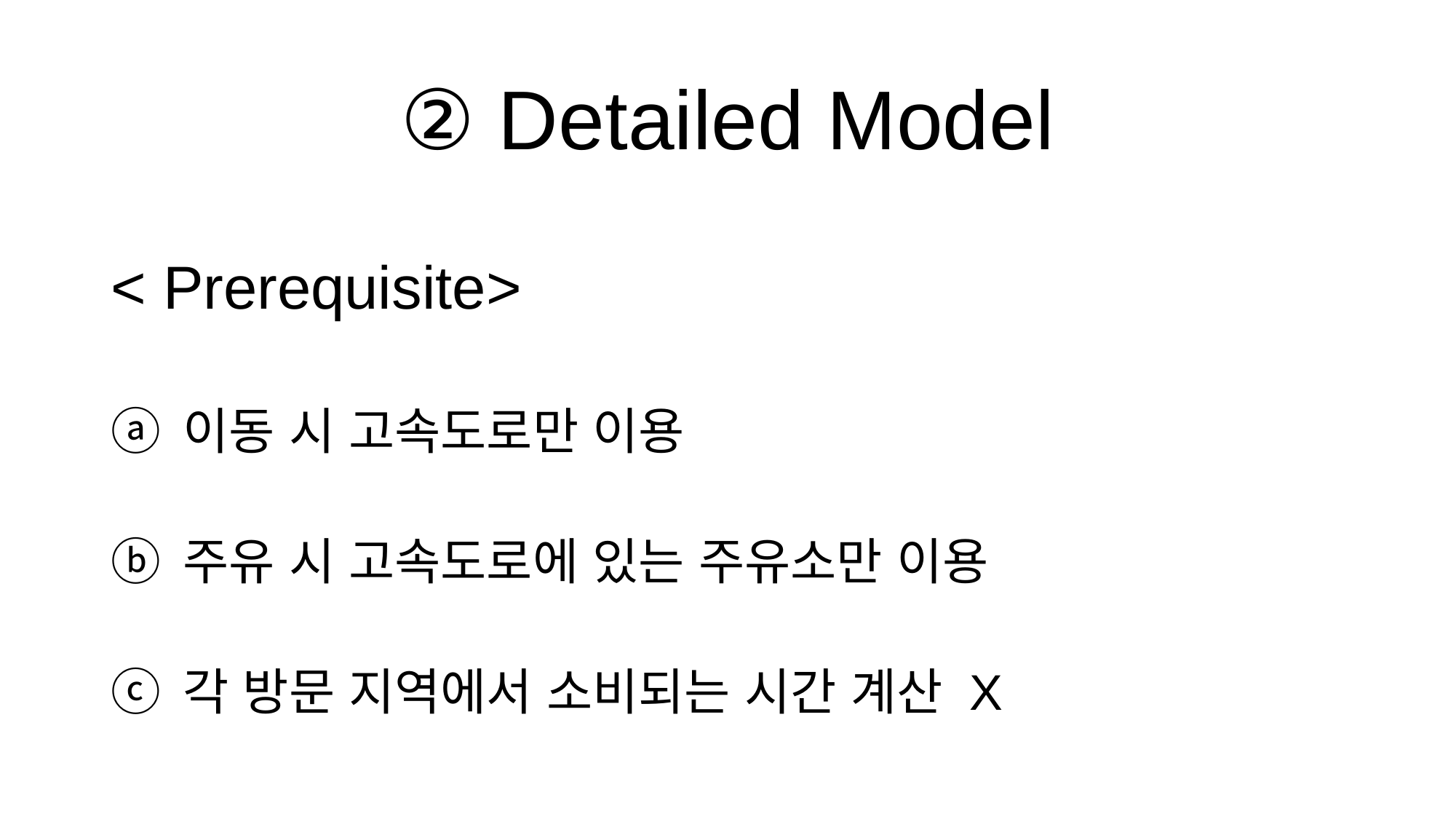

# ② Detailed Model

< Prerequisite>

ⓐ 이동 시 고속도로만 이용

ⓑ 주유 시 고속도로에 있는 주유소만 이용

ⓒ 각 방문 지역에서 소비되는 시간 계산 X